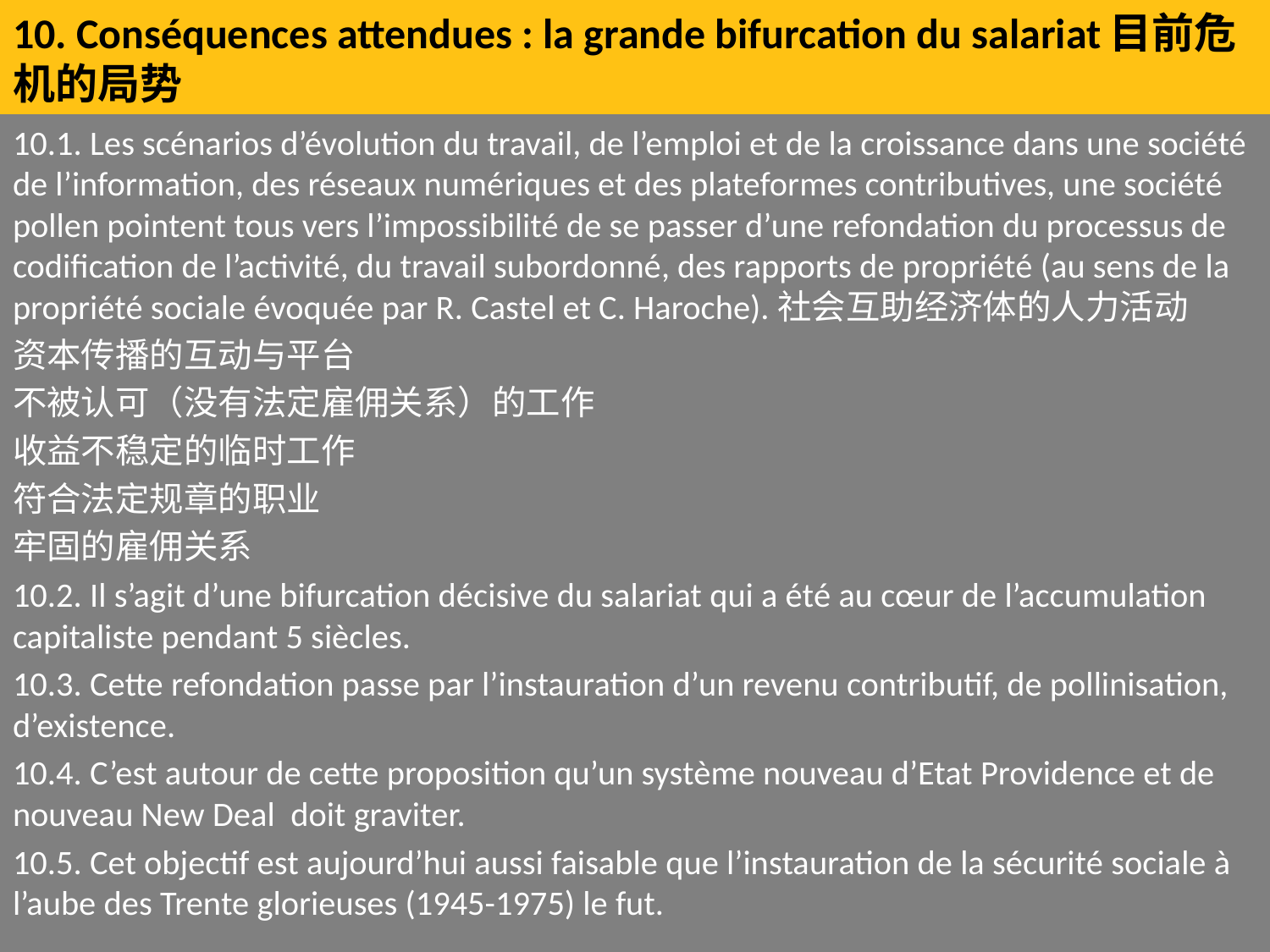

# 10. Conséquences attendues : la grande bifurcation du salariat目前危机的局势
10.1. Les scénarios d’évolution du travail, de l’emploi et de la croissance dans une société de l’information, des réseaux numériques et des plateformes contributives, une société pollen pointent tous vers l’impossibilité de se passer d’une refondation du processus de codification de l’activité, du travail subordonné, des rapports de propriété (au sens de la propriété sociale évoquée par R. Castel et C. Haroche).社会互助经济体的人力活动
资本传播的互动与平台
不被认可（没有法定雇佣关系）的工作
收益不稳定的临时工作
符合法定规章的职业
牢固的雇佣关系
10.2. Il s’agit d’une bifurcation décisive du salariat qui a été au cœur de l’accumulation capitaliste pendant 5 siècles.
10.3. Cette refondation passe par l’instauration d’un revenu contributif, de pollinisation, d’existence.
10.4. C’est autour de cette proposition qu’un système nouveau d’Etat Providence et de nouveau New Deal  doit graviter.
10.5. Cet objectif est aujourd’hui aussi faisable que l’instauration de la sécurité sociale à l’aube des Trente glorieuses (1945-1975) le fut.